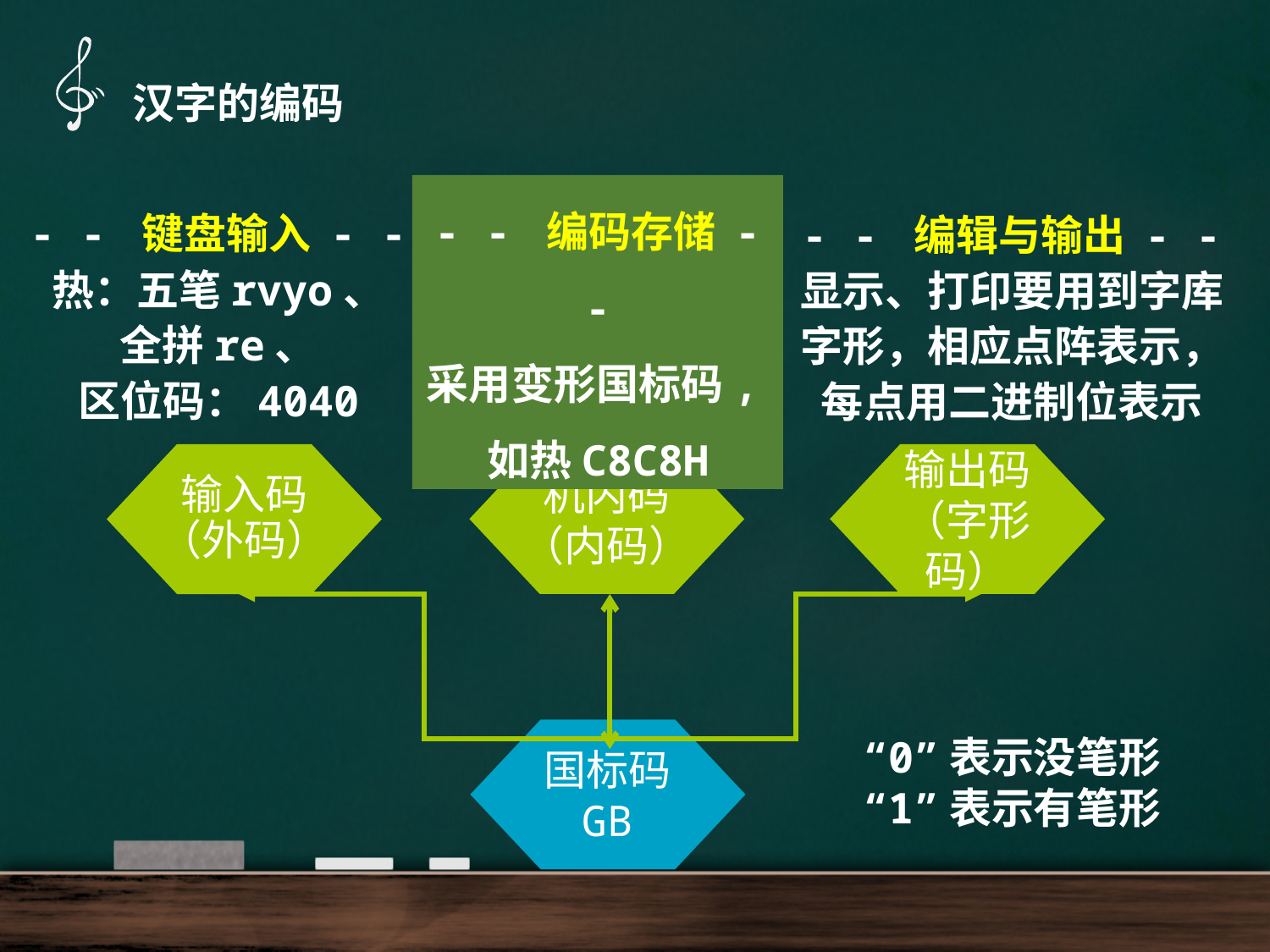

汉字的编码
- - 编码存储 - -
采用变形国标码,如热C8C8H
- - 键盘输入 - -
热：五笔rvyo、
全拼re、
区位码：4040
- - 编辑与输出 - -
显示、打印要用到字库字形，相应点阵表示，每点用二进制位表示

“0”表示没笔形
“1”表示有笔形
输入码
（外码）
机内码
（内码）
输出码
（字形码）
国标码
GB